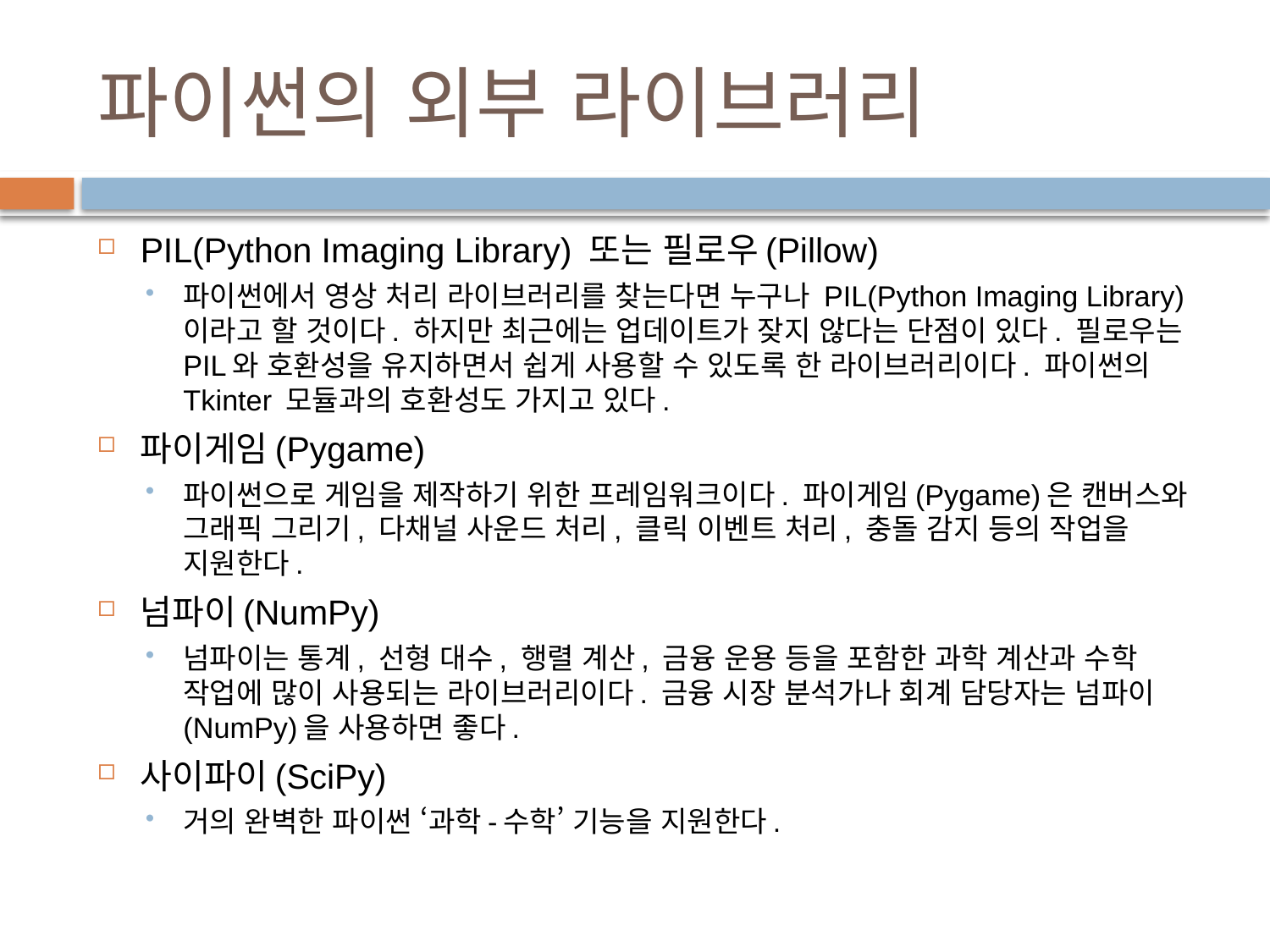

# 파이썬의 외부 라이브러리
PIL(Python Imaging Library) 또는 필로우(Pillow)
파이썬에서 영상 처리 라이브러리를 찾는다면 누구나 PIL(Python Imaging Library)이라고 할 것이다. 하지만 최근에는 업데이트가 잦지 않다는 단점이 있다. 필로우는 PIL와 호환성을 유지하면서 쉽게 사용할 수 있도록 한 라이브러리이다. 파이썬의 Tkinter 모듈과의 호환성도 가지고 있다.
파이게임(Pygame)
파이썬으로 게임을 제작하기 위한 프레임워크이다. 파이게임(Pygame)은 캔버스와 그래픽 그리기, 다채널 사운드 처리, 클릭 이벤트 처리, 충돌 감지 등의 작업을 지원한다.
넘파이(NumPy)
넘파이는 통계, 선형 대수, 행렬 계산, 금융 운용 등을 포함한 과학 계산과 수학 작업에 많이 사용되는 라이브러리이다. 금융 시장 분석가나 회계 담당자는 넘파이(NumPy)을 사용하면 좋다.
사이파이(SciPy)
거의 완벽한 파이썬 ‘과학-수학’ 기능을 지원한다.